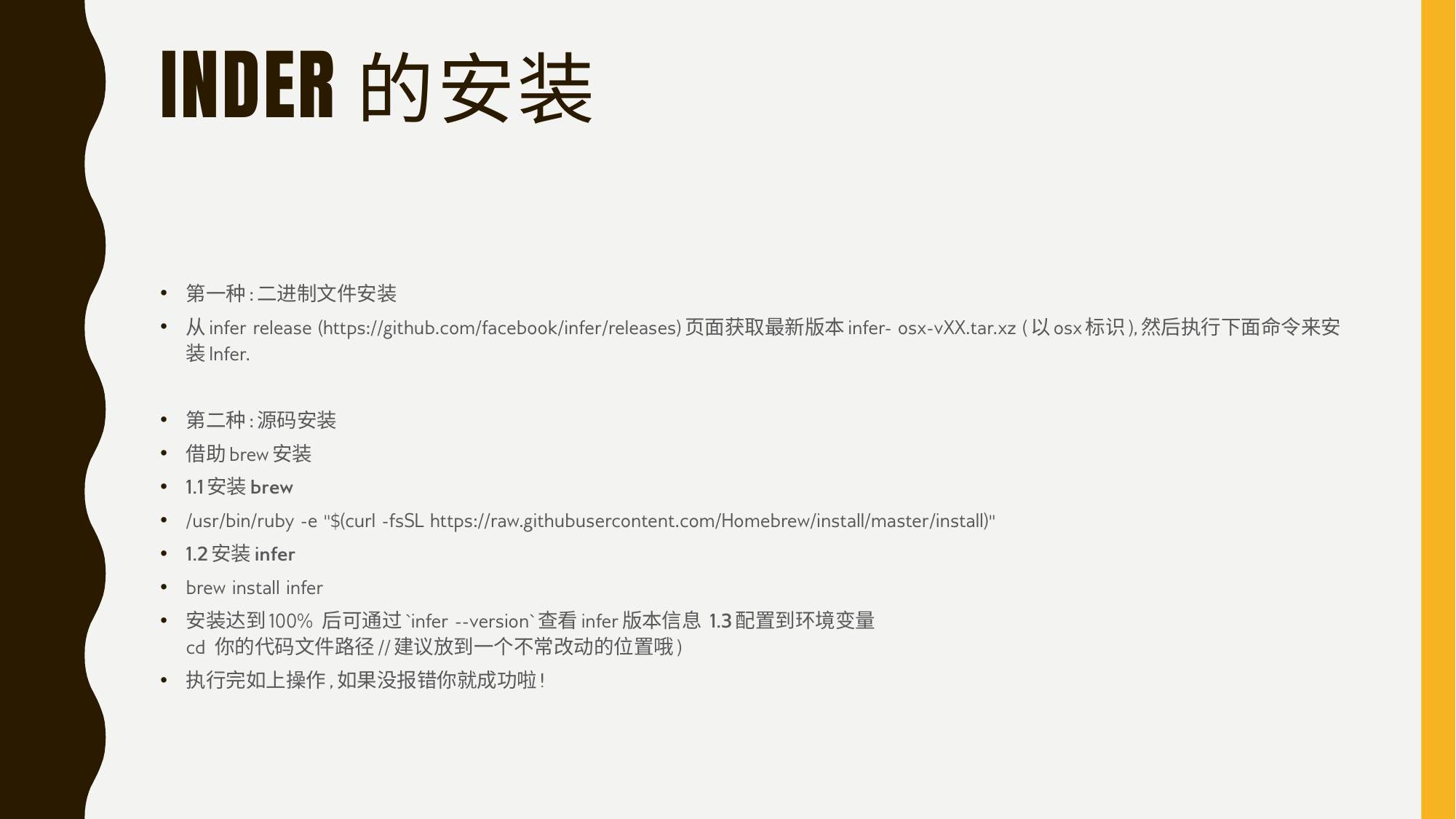

# inder的安装
第一种:二进制文件安装
从infer release (https://github.com/facebook/infer/releases)页面获取最新版本infer- osx-vXX.tar.xz (以osx标识),然后执行下面命令来安装Infer.

第二种:源码安装
借助brew安装
1.1安装brew
/usr/bin/ruby -e "$(curl -fsSL https://raw.githubusercontent.com/Homebrew/install/master/install)"
1.2安装infer
brew install infer
安装达到100% 后可通过`infer --version`查看infer版本信息 1.3配置到环境变量
cd 你的代码文件路径//建议放到一个不常改动的位置哦)
执行完如上操作,如果没报错你就成功啦!